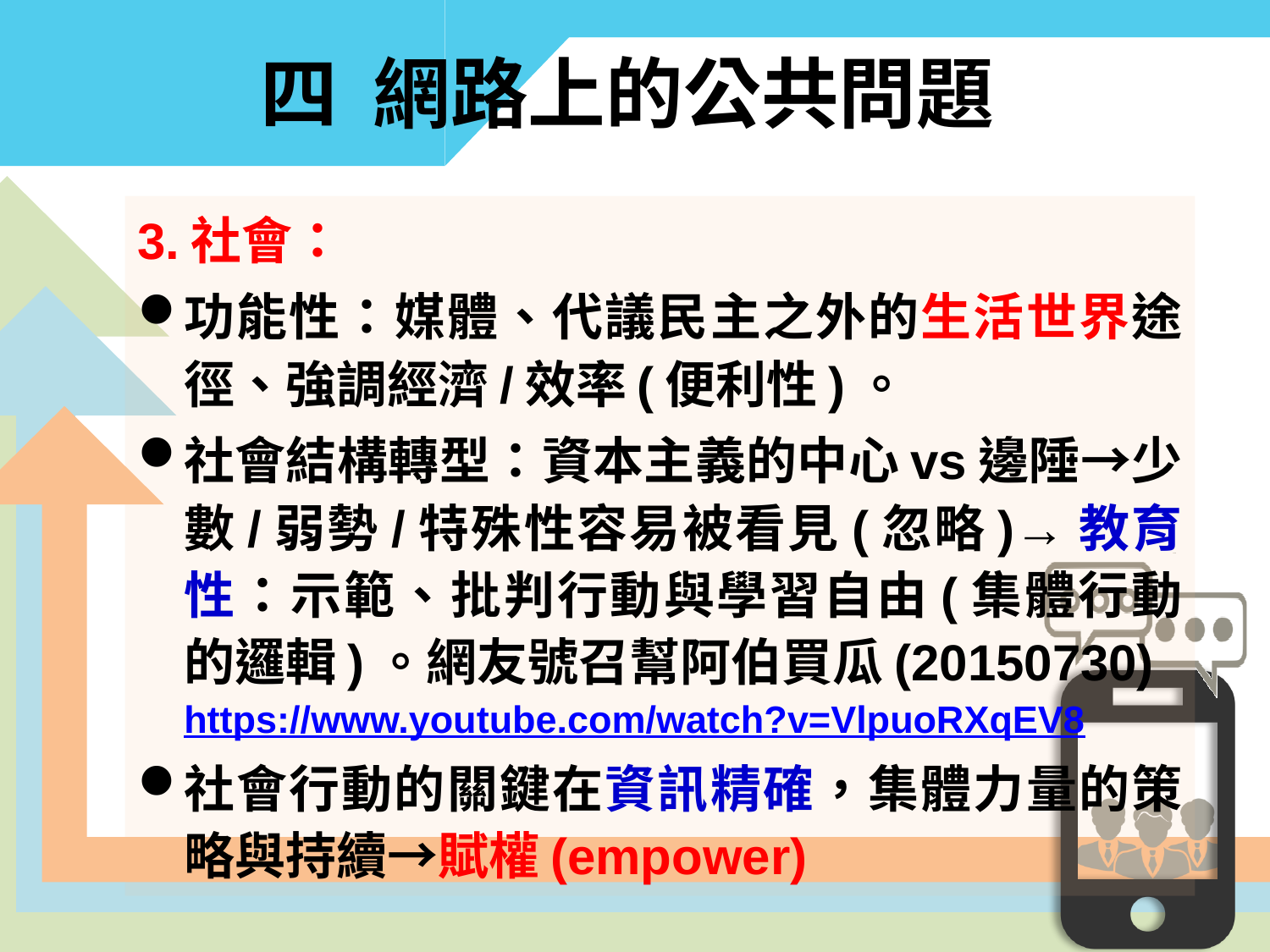

# 四  網路上的公共問題
3.社會：
功能性：媒體、代議民主之外的生活世界途徑、強調經濟/效率(便利性)。
社會結構轉型：資本主義的中心vs邊陲→少數/弱勢/特殊性容易被看見(忽略)→教育性：示範、批判行動與學習自由(集體行動的邏輯)。網友號召幫阿伯買瓜(20150730)   https://www.youtube.com/watch?v=VlpuoRXqEV8
社會行動的關鍵在資訊精確，集體力量的策略與持續→賦權(empower)